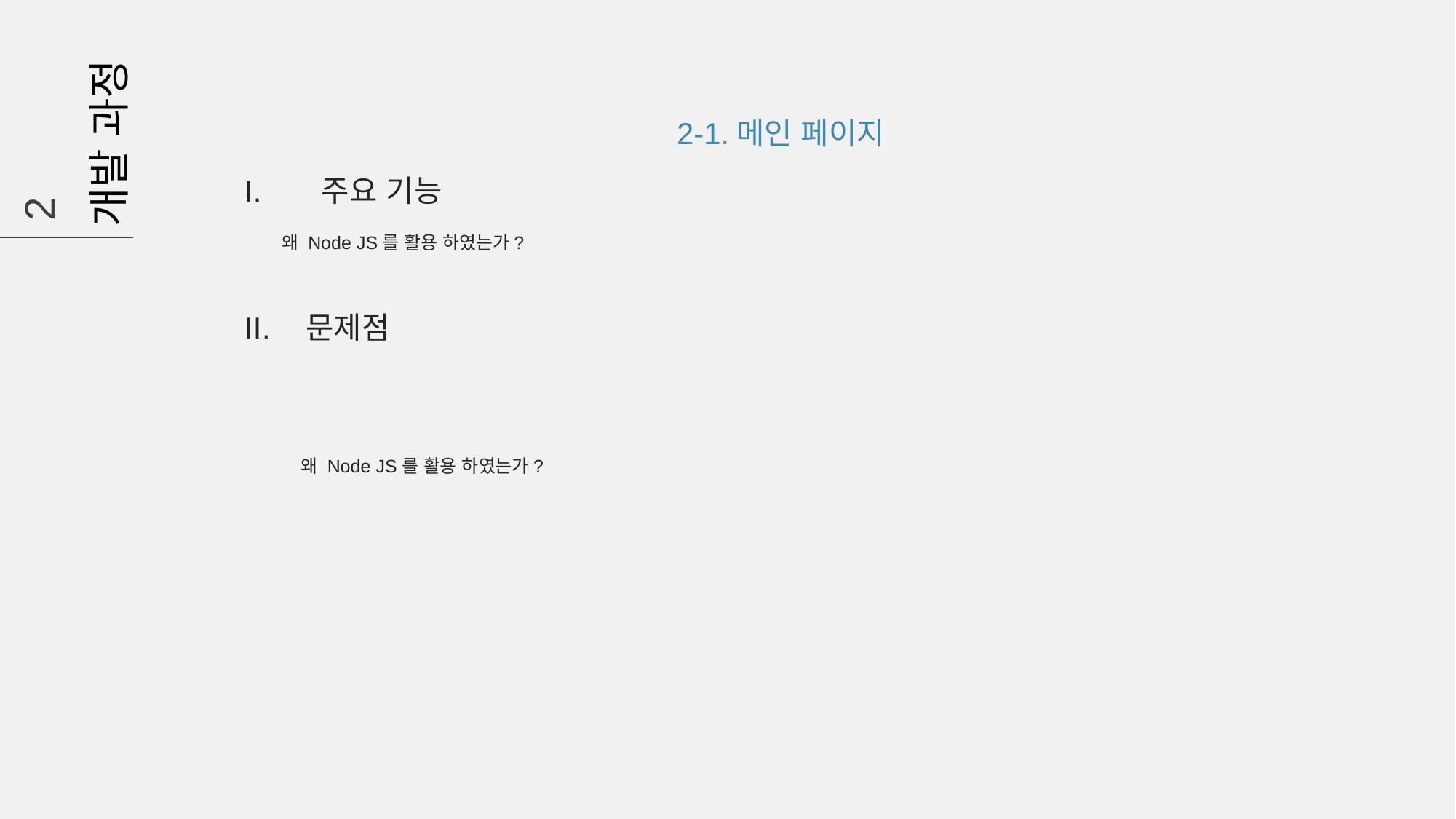

개발 과정
2-1.메인 페이지
 주요 기능

문제점
2
왜 Node JS를 활용 하였는가?
왜 Node JS를 활용 하였는가?